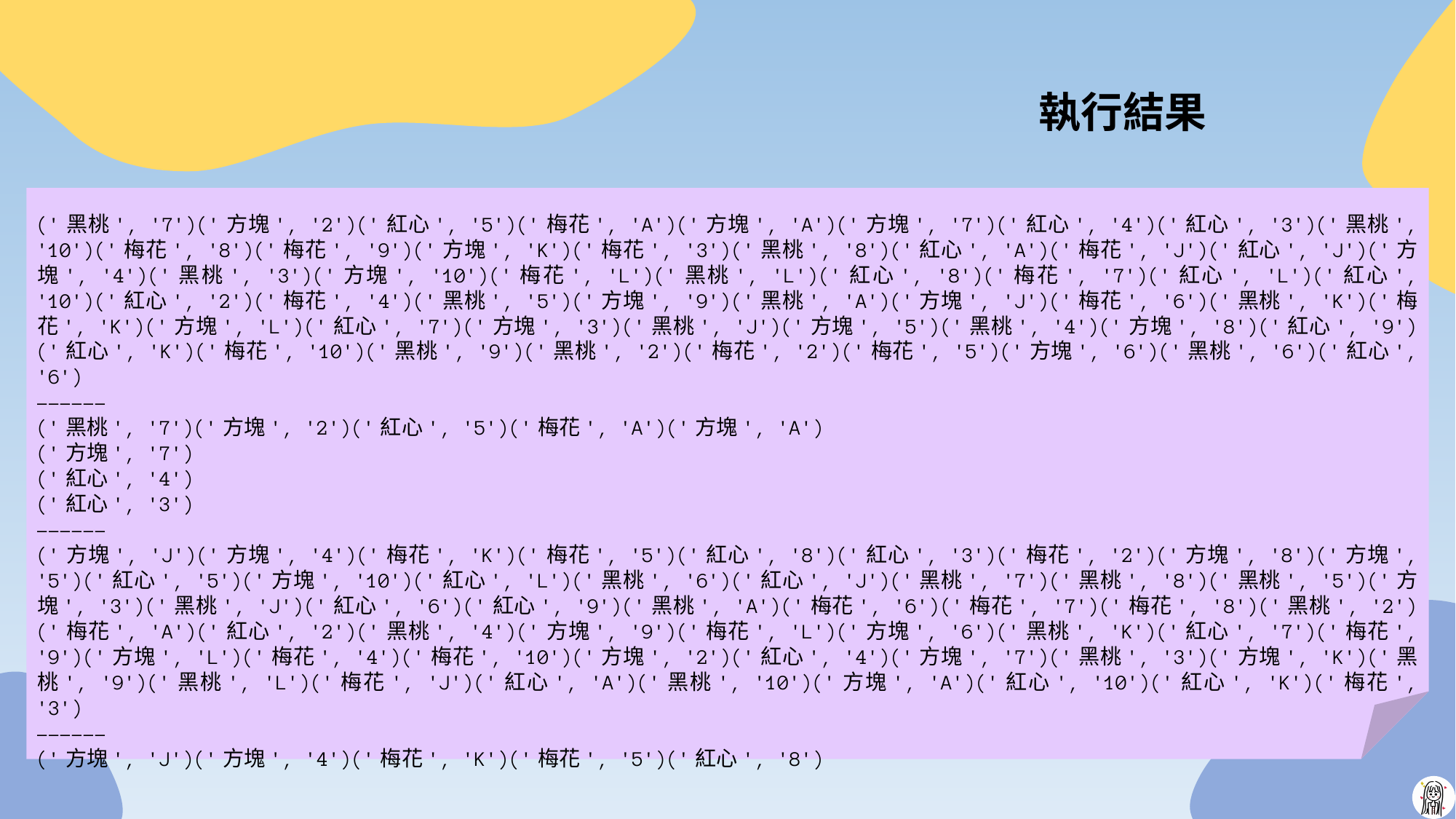

# 執行結果

('黑桃', '7')('方塊', '2')('紅心', '5')('梅花', 'A')('方塊', 'A')('方塊', '7')('紅心', '4')('紅心', '3')('黑桃', '10')('梅花', '8')('梅花', '9')('方塊', 'K')('梅花', '3')('黑桃', '8')('紅心', 'A')('梅花', 'J')('紅心', 'J')('方塊', '4')('黑桃', '3')('方塊', '10')('梅花', 'L')('黑桃', 'L')('紅心', '8')('梅花', '7')('紅心', 'L')('紅心', '10')('紅心', '2')('梅花', '4')('黑桃', '5')('方塊', '9')('黑桃', 'A')('方塊', 'J')('梅花', '6')('黑桃', 'K')('梅花', 'K')('方塊', 'L')('紅心', '7')('方塊', '3')('黑桃', 'J')('方塊', '5')('黑桃', '4')('方塊', '8')('紅心', '9')('紅心', 'K')('梅花', '10')('黑桃', '9')('黑桃', '2')('梅花', '2')('梅花', '5')('方塊', '6')('黑桃', '6')('紅心', '6')
------
('黑桃', '7')('方塊', '2')('紅心', '5')('梅花', 'A')('方塊', 'A')
('方塊', '7')
('紅心', '4')
('紅心', '3')
------
('方塊', 'J')('方塊', '4')('梅花', 'K')('梅花', '5')('紅心', '8')('紅心', '3')('梅花', '2')('方塊', '8')('方塊', '5')('紅心', '5')('方塊', '10')('紅心', 'L')('黑桃', '6')('紅心', 'J')('黑桃', '7')('黑桃', '8')('黑桃', '5')('方塊', '3')('黑桃', 'J')('紅心', '6')('紅心', '9')('黑桃', 'A')('梅花', '6')('梅花', '7')('梅花', '8')('黑桃', '2')('梅花', 'A')('紅心', '2')('黑桃', '4')('方塊', '9')('梅花', 'L')('方塊', '6')('黑桃', 'K')('紅心', '7')('梅花', '9')('方塊', 'L')('梅花', '4')('梅花', '10')('方塊', '2')('紅心', '4')('方塊', '7')('黑桃', '3')('方塊', 'K')('黑桃', '9')('黑桃', 'L')('梅花', 'J')('紅心', 'A')('黑桃', '10')('方塊', 'A')('紅心', '10')('紅心', 'K')('梅花', '3')
------
('方塊', 'J')('方塊', '4')('梅花', 'K')('梅花', '5')('紅心', '8')

41